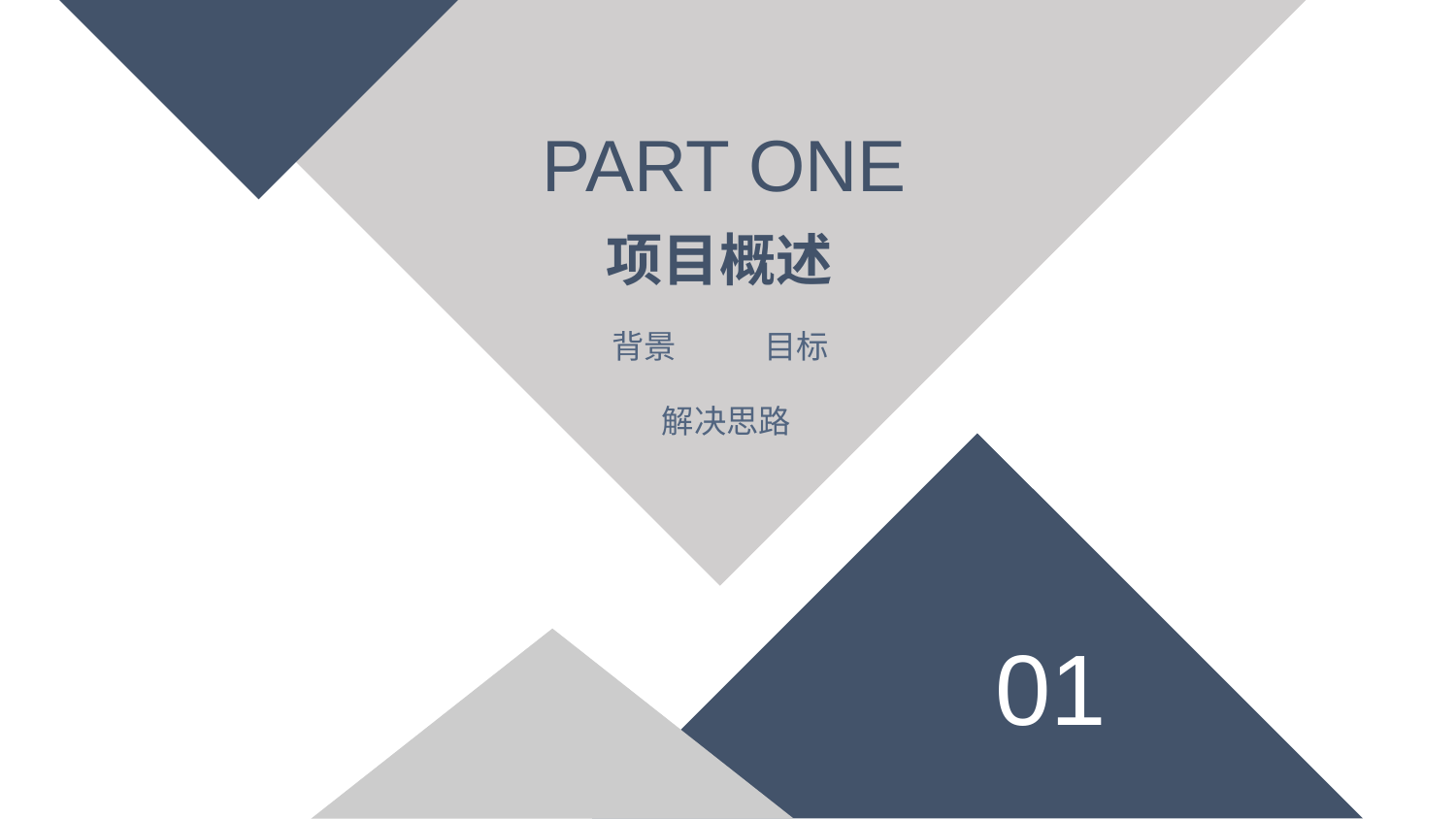

PART ONE
项目概述
            背景            目标
解决思路

01